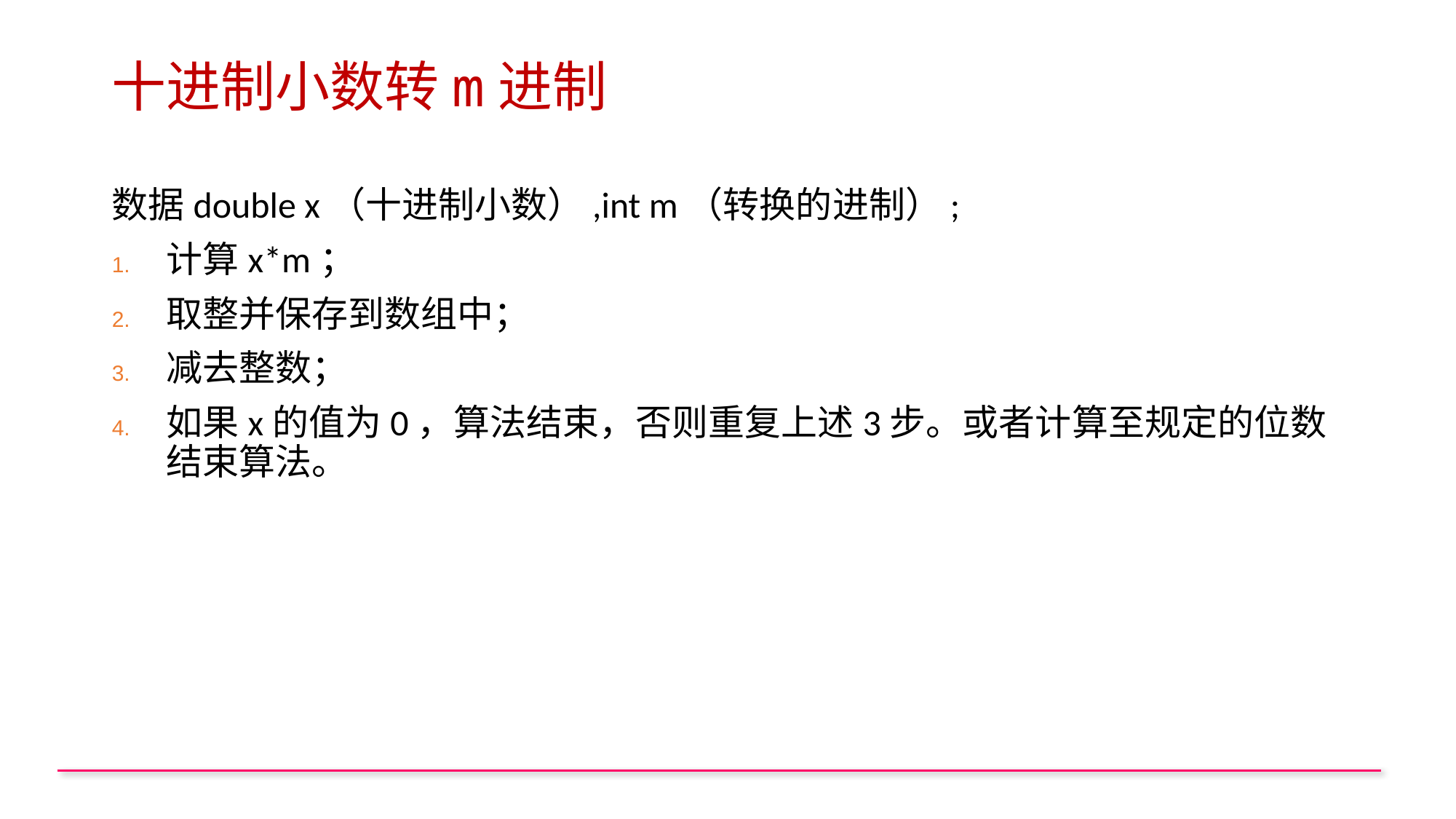

# 十进制小数转m进制
数据double x（十进制小数）,int m（转换的进制）;
计算x*m；
取整并保存到数组中；
减去整数；
如果x的值为0，算法结束，否则重复上述3步。或者计算至规定的位数结束算法。